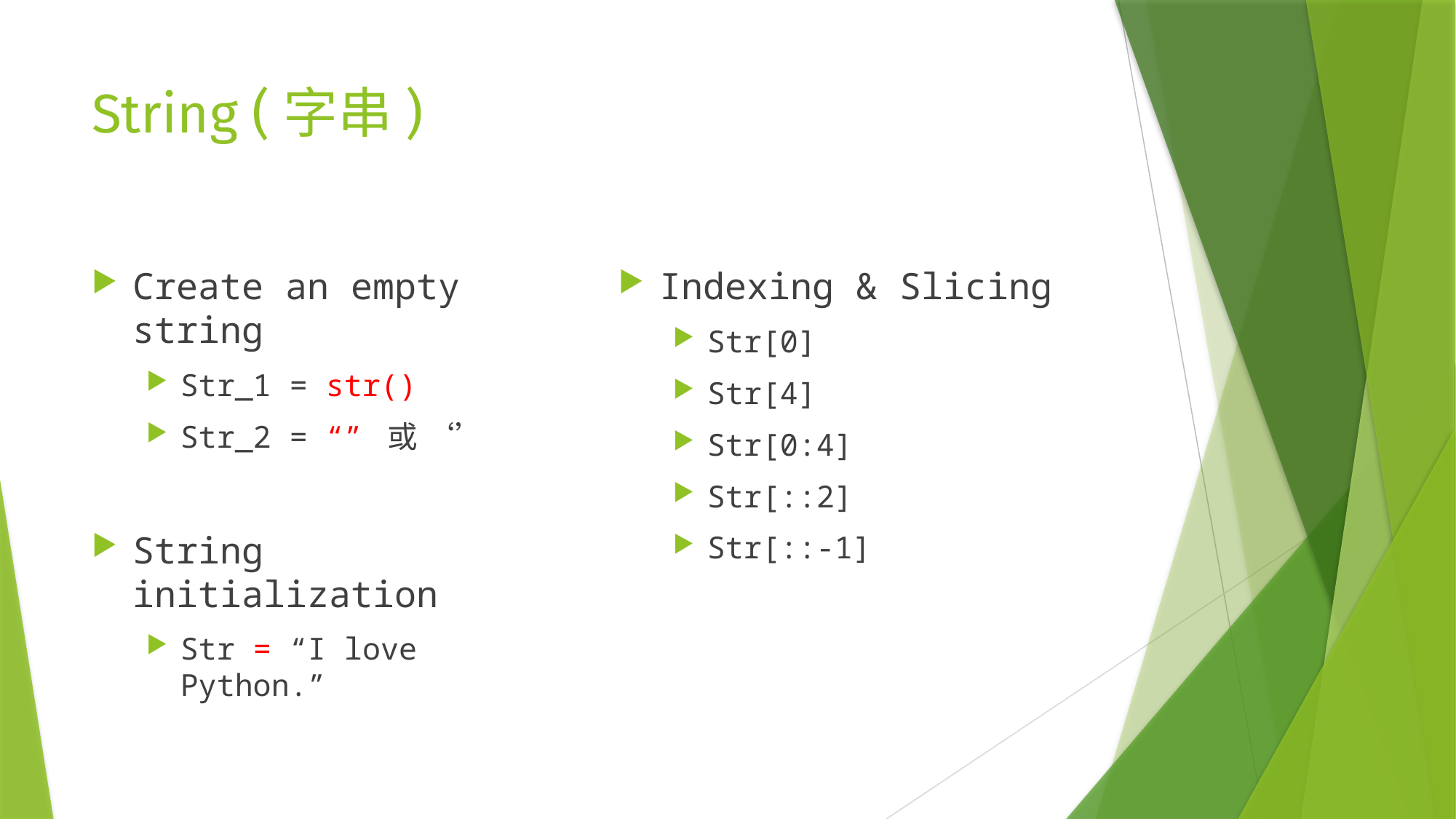

# String (字串)
Create an empty string
Str_1 = str()
Str_2 = “” 或 ‘’

String initialization
Str = “I love Python.”
Indexing & Slicing
Str[0]
Str[4]
Str[0:4]
Str[::2]
Str[::-1]